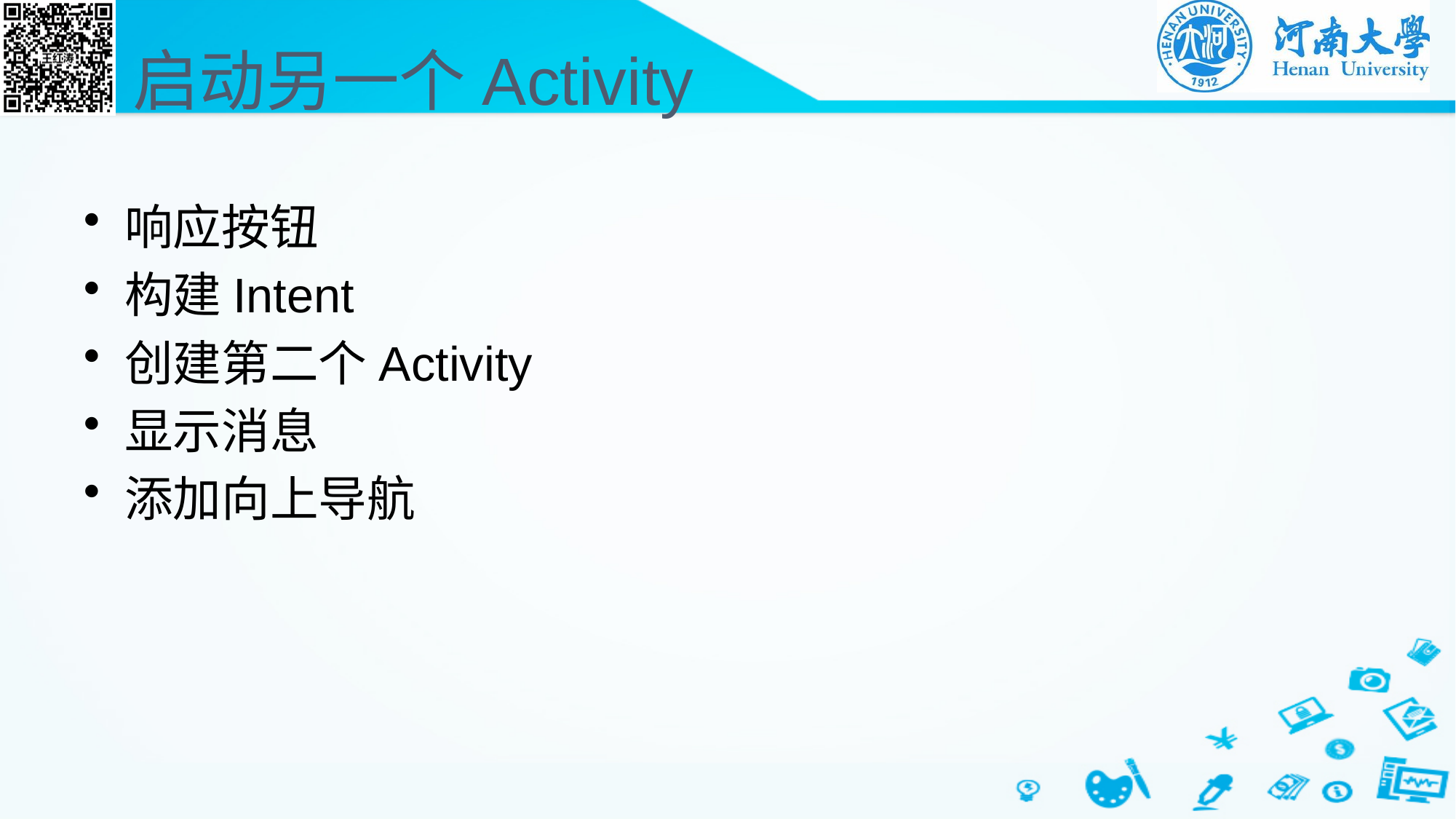

# 启动另一个Activity
响应按钮
构建Intent
创建第二个Activity
显示消息
添加向上导航